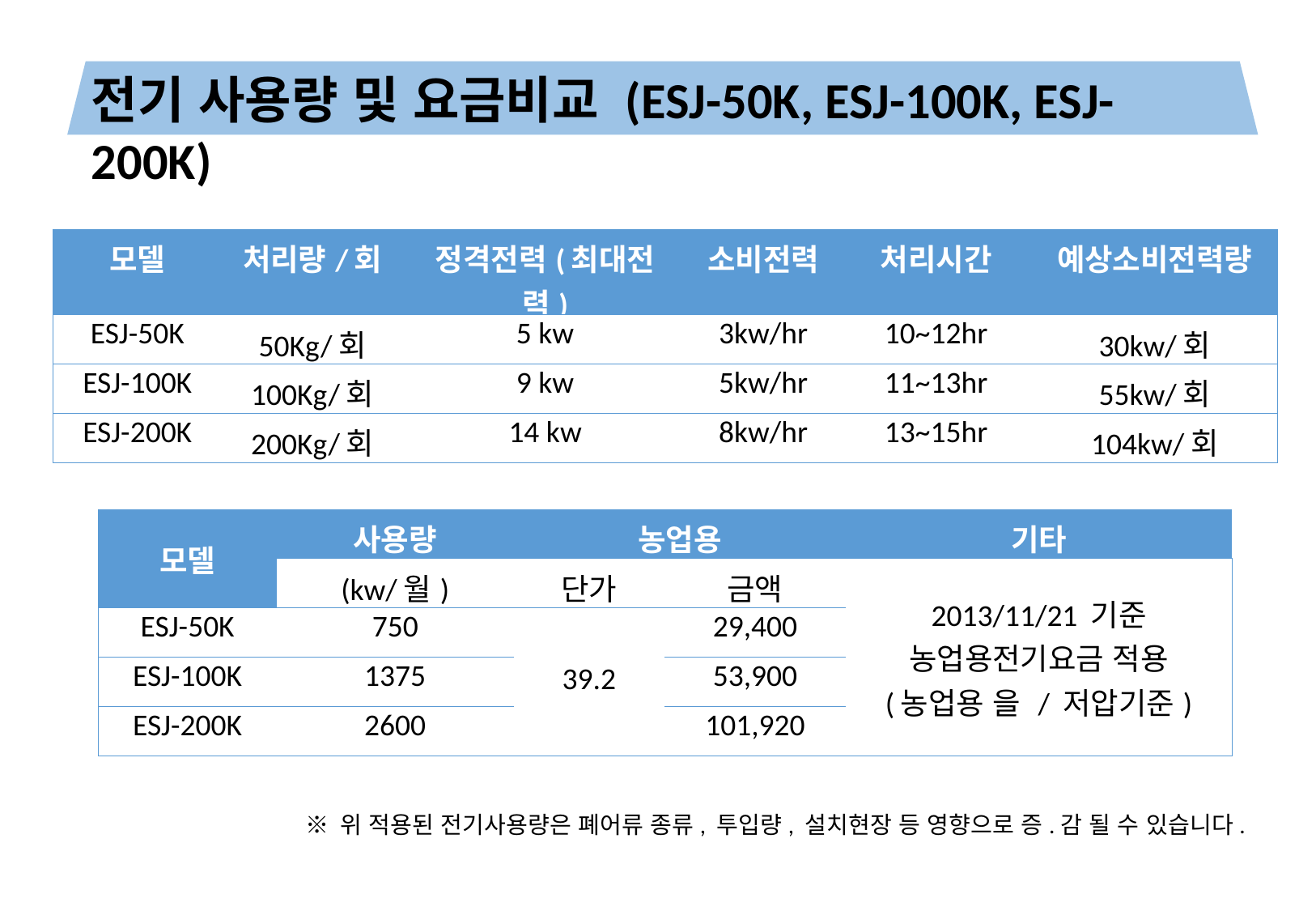

전기 사용량 및 요금비교 (ESJ-50K, ESJ-100K, ESJ-200K)
| 모델 | 처리량/회 | 정격전력(최대전력) | 소비전력 | 처리시간 | 예상소비전력량 |
| --- | --- | --- | --- | --- | --- |
| ESJ-50K | 50Kg/회 | 5 kw | 3kw/hr | 10~12hr | 30kw/회 |
| ESJ-100K | 100Kg/회 | 9 kw | 5kw/hr | 11~13hr | 55kw/회 |
| ESJ-200K | 200Kg/회 | 14 kw | 8kw/hr | 13~15hr | 104kw/회 |
| 모델 | 사용량 | 농업용 |  | 기타 |
| --- | --- | --- | --- | --- |
|  | (kw/월) | 단가 | 금액 | 2013/11/21 기준 농업용전기요금 적용 (농업용 을 / 저압기준) |
| ESJ-50K | 750 | 39.2 | 29,400 |  |
| ESJ-100K | 1375 |  | 53,900 |  |
| ESJ-200K | 2600 |  | 101,920 |  |
※ 위 적용된 전기사용량은 폐어류 종류, 투입량, 설치현장 등 영향으로 증.감 될 수 있습니다.